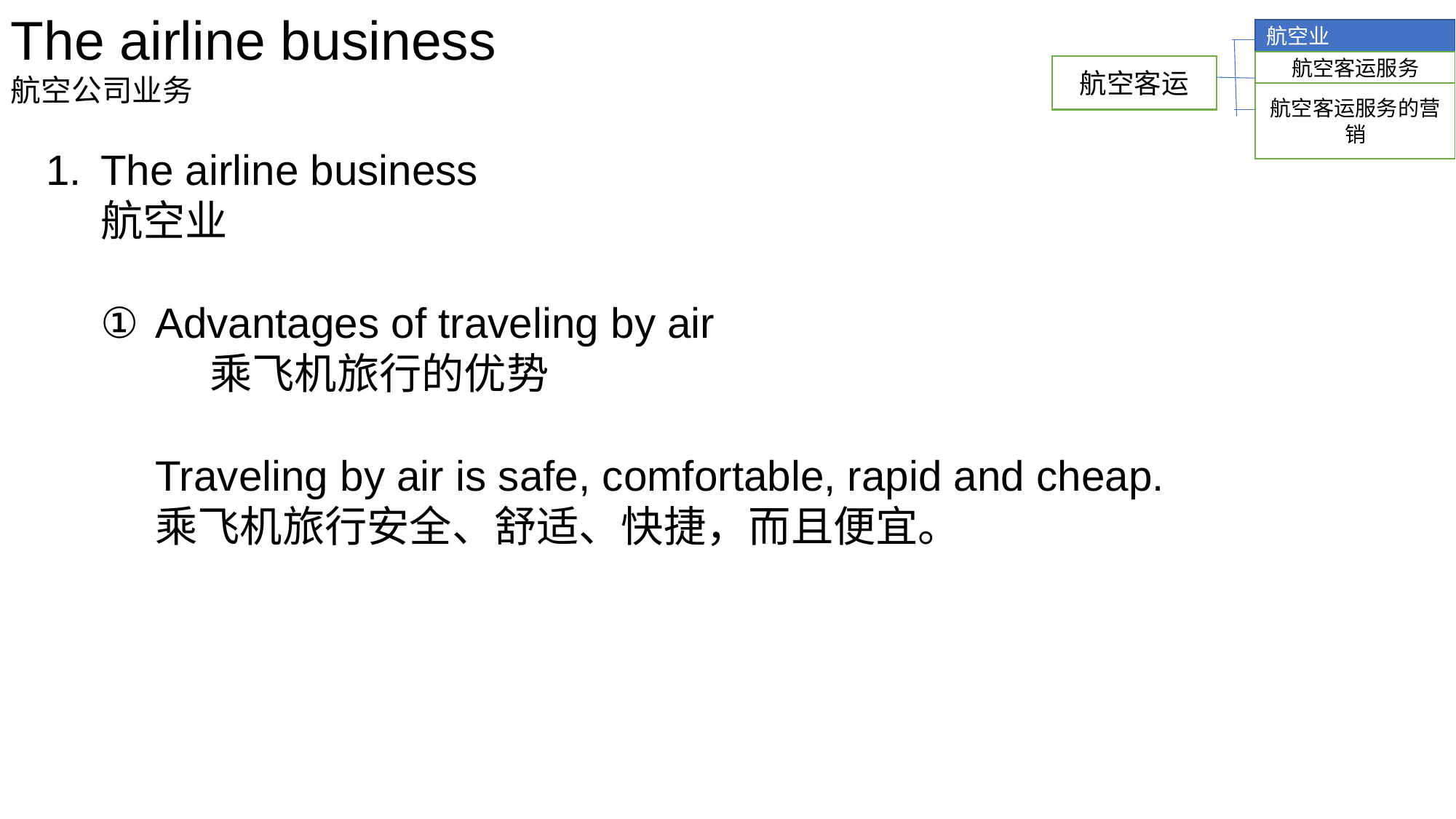

The airline business
航空公司业务
航空业
航空客运服务
航空客运
航空客运服务的营销
The airline business
航空业

Advantages of traveling by air
	乘飞机旅行的优势

Traveling by air is safe, comfortable, rapid and cheap.
乘飞机旅行安全、舒适、快捷，而且便宜。